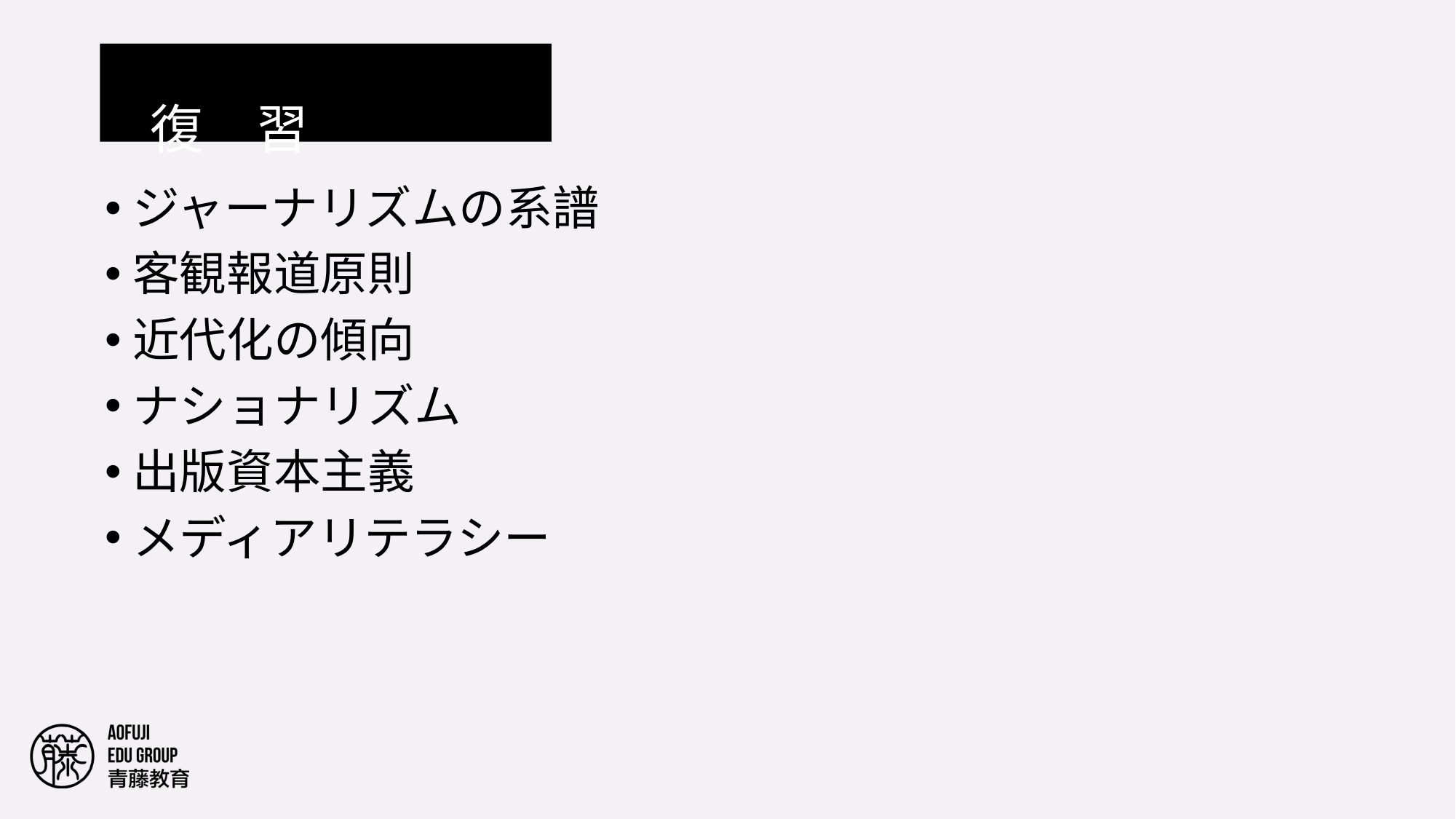

#

復　習
ジャーナリズムの系譜
客観報道原則
近代化の傾向
ナショナリズム
出版資本主義
メディアリテラシー